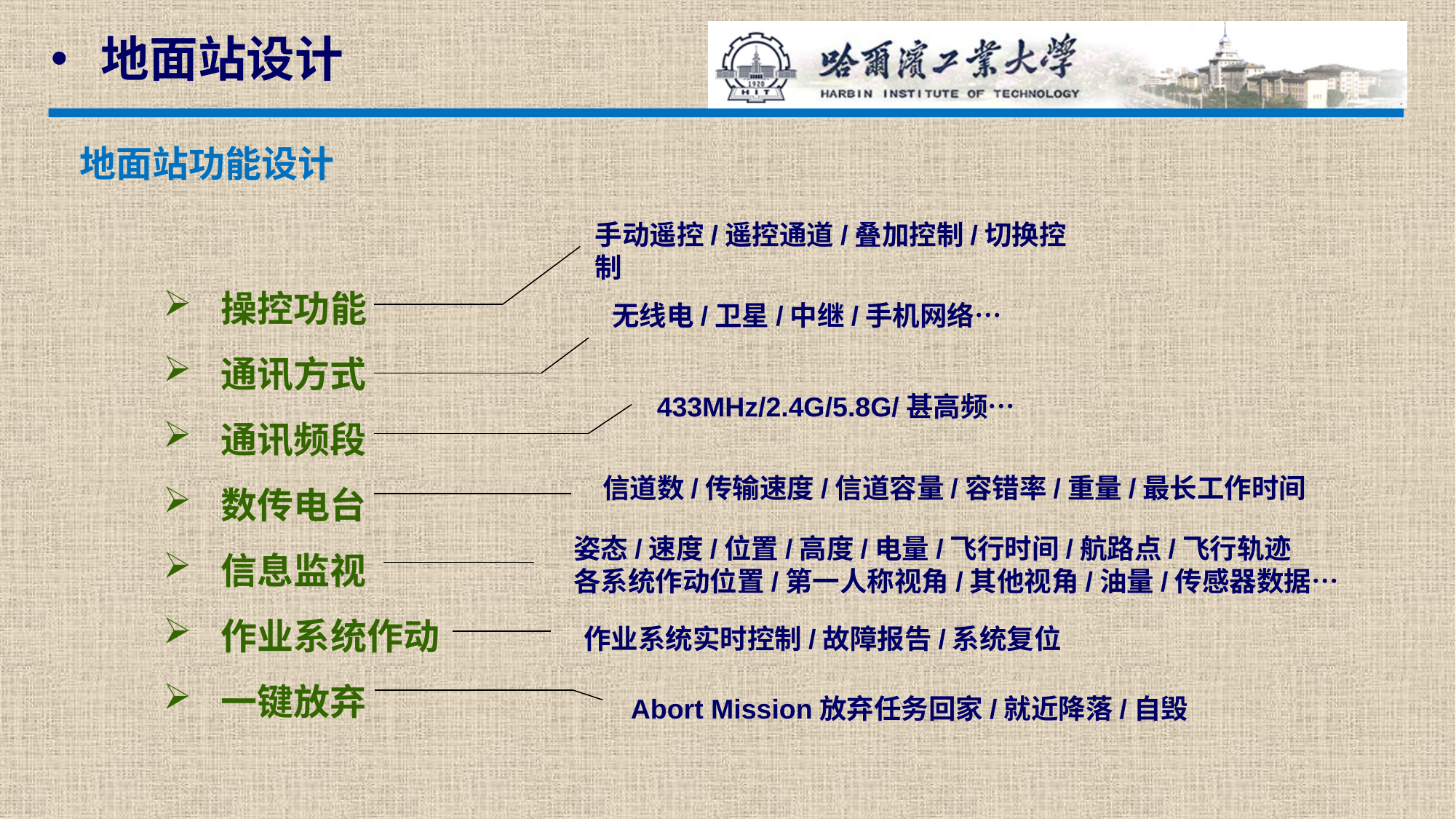

地面站设计
地面站功能设计
手动遥控/遥控通道/叠加控制/切换控制
 操控功能
 通讯方式
 通讯频段
 数传电台
 信息监视
 作业系统作动
 一键放弃
无线电/卫星/中继/手机网络…
433MHz/2.4G/5.8G/甚高频…
信道数/传输速度/信道容量/容错率/重量/最长工作时间
姿态/速度/位置/高度/电量/飞行时间/航路点/飞行轨迹
各系统作动位置/第一人称视角/其他视角/油量/传感器数据…
作业系统实时控制/故障报告/系统复位
Abort Mission放弃任务回家/就近降落/自毁